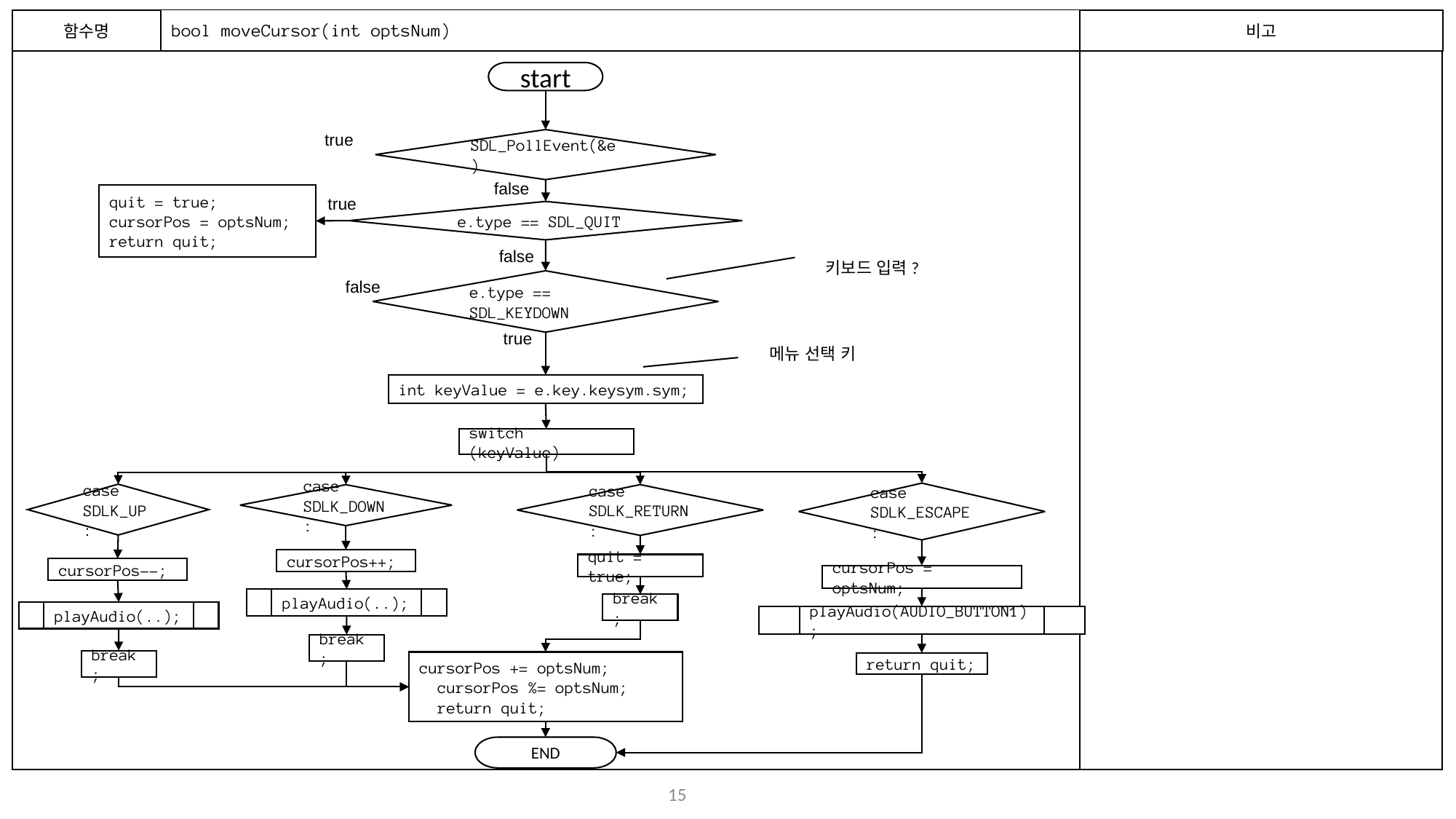

함수명
# bool moveCursor(int optsNum)
비고

start
true
SDL_PollEvent(&e)
false
quit = true;
cursorPos = optsNum;
return quit;
true
e.type == SDL_QUIT
false
키보드 입력?
false
e.type == SDL_KEYDOWN
true
메뉴 선택 키
int keyValue = e.key.keysym.sym;
switch (keyValue)
case SDLK_ESCAPE:
case SDLK_UP:
case SDLK_DOWN:
case SDLK_RETURN:
cursorPos++;
quit = true;
cursorPos--;
cursorPos = optsNum;
playAudio(..);
break;
playAudio(..);
playAudio(AUDIO_BUTTON1);
break;
break;
cursorPos += optsNum;
  cursorPos %= optsNum;
  return quit;
return quit;
END
15